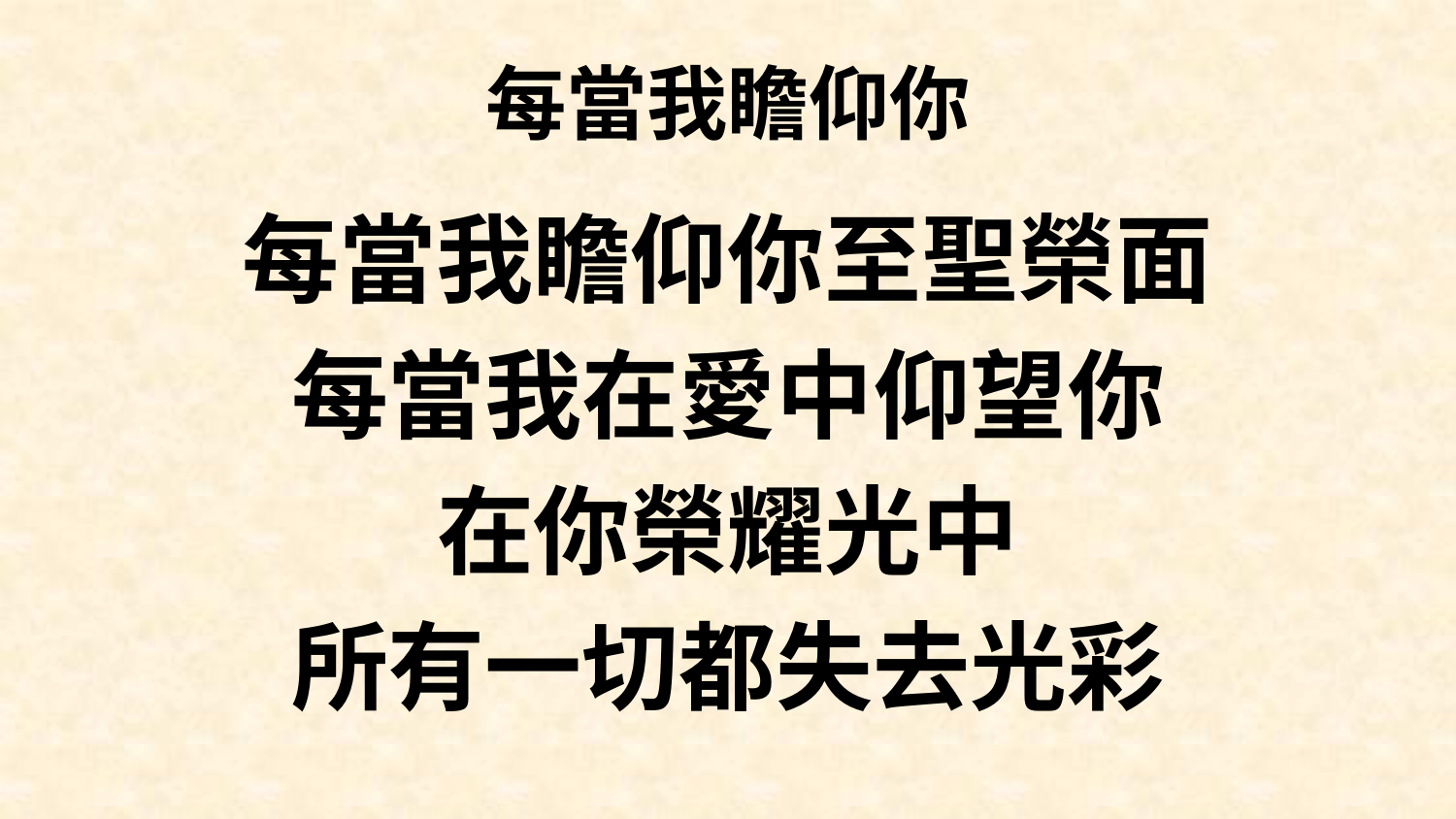

# 每當我瞻仰你
每當我瞻仰你至聖榮面
每當我在愛中仰望你
在你榮耀光中
所有一切都失去光彩